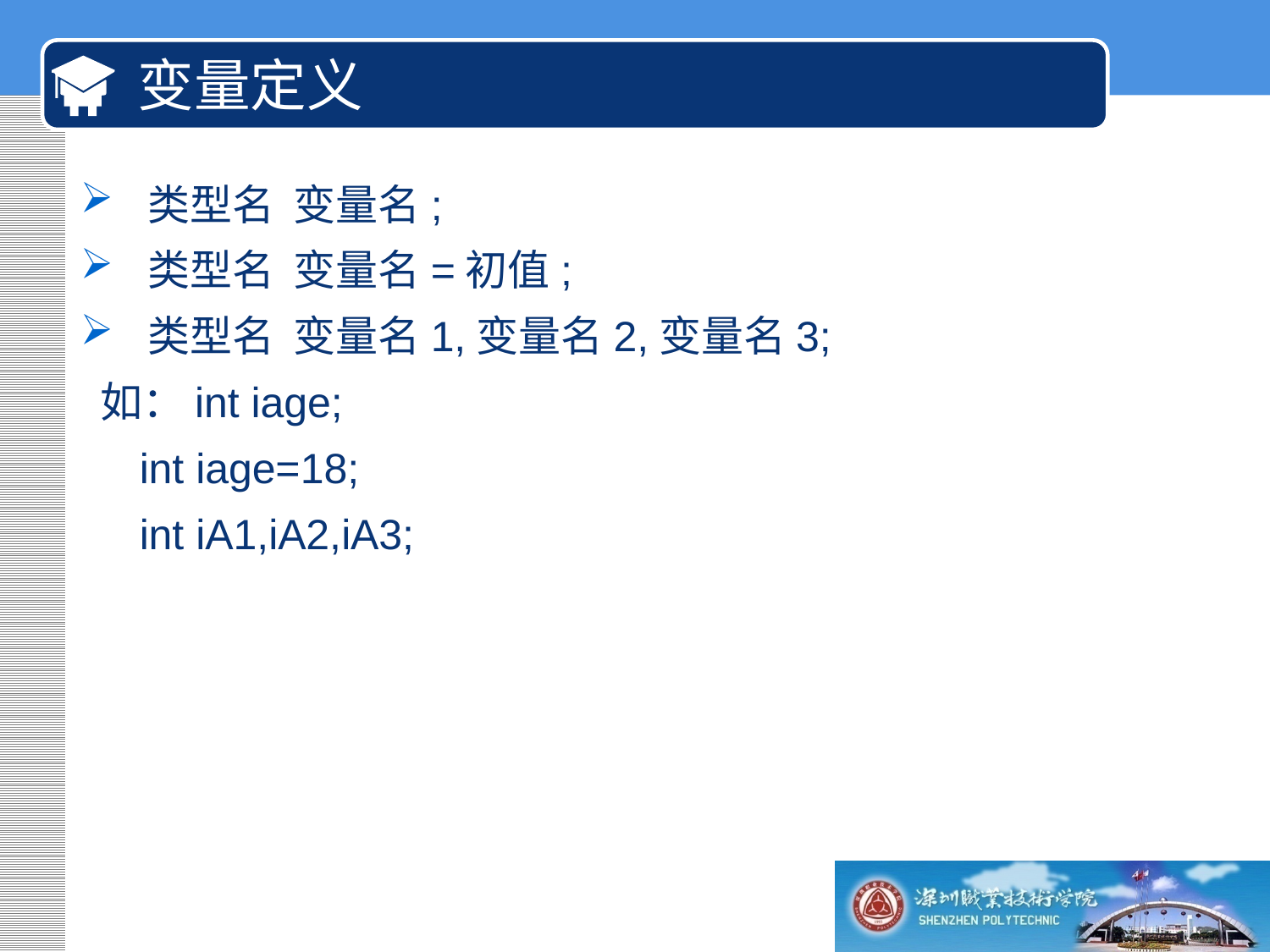

# 变量定义
 类型名  变量名;
 类型名  变量名=初值;
 类型名  变量名1,变量名2,变量名3;
 如：int iage;
     int iage=18;
     int iA1,iA2,iA3;